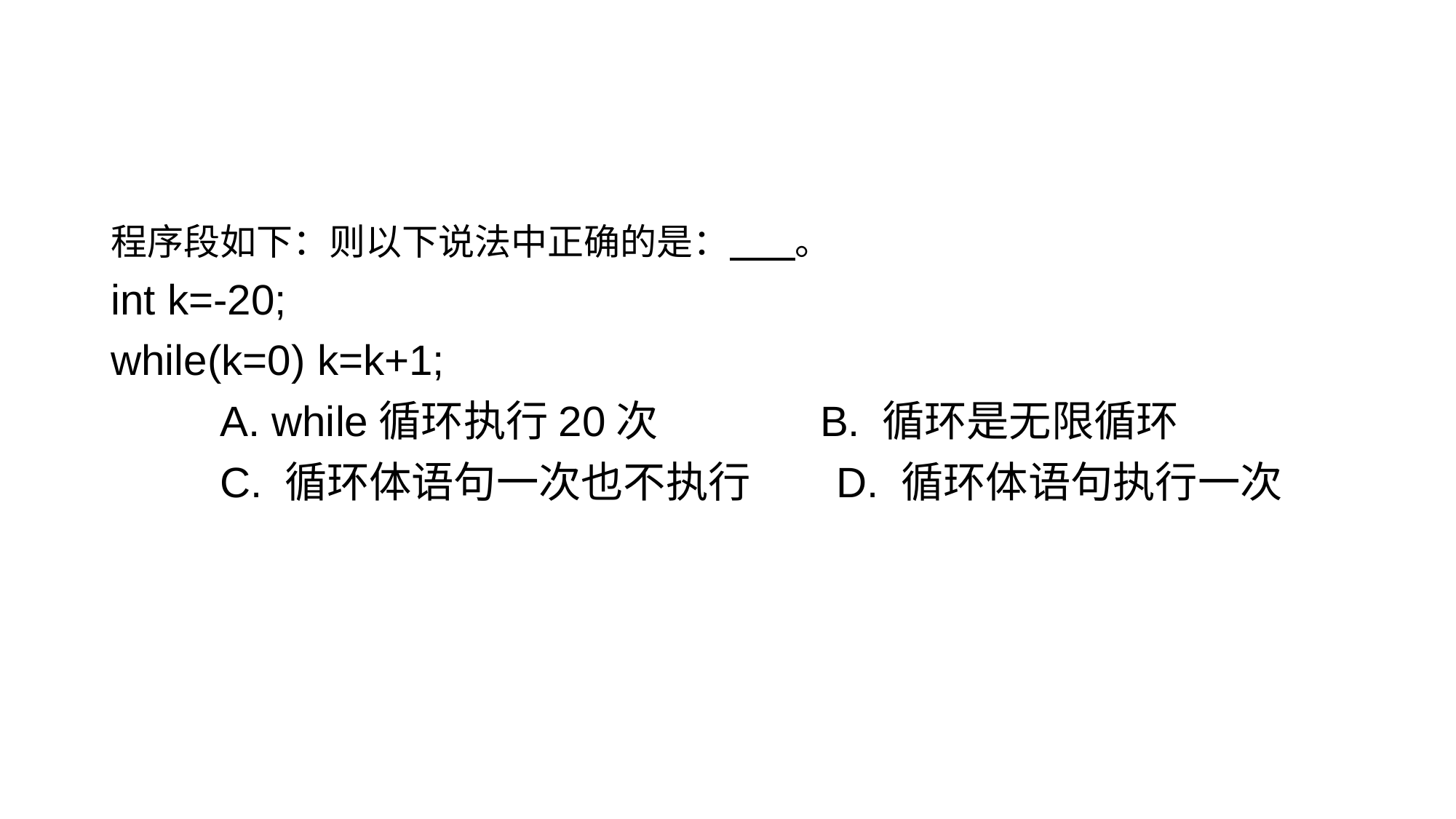

#
程序段如下：则以下说法中正确的是：        。
int k=-20;
while(k=0) k=k+1;
	A. while循环执行20次                B. 循环是无限循环
	C. 循环体语句一次也不执行        D. 循环体语句执行一次